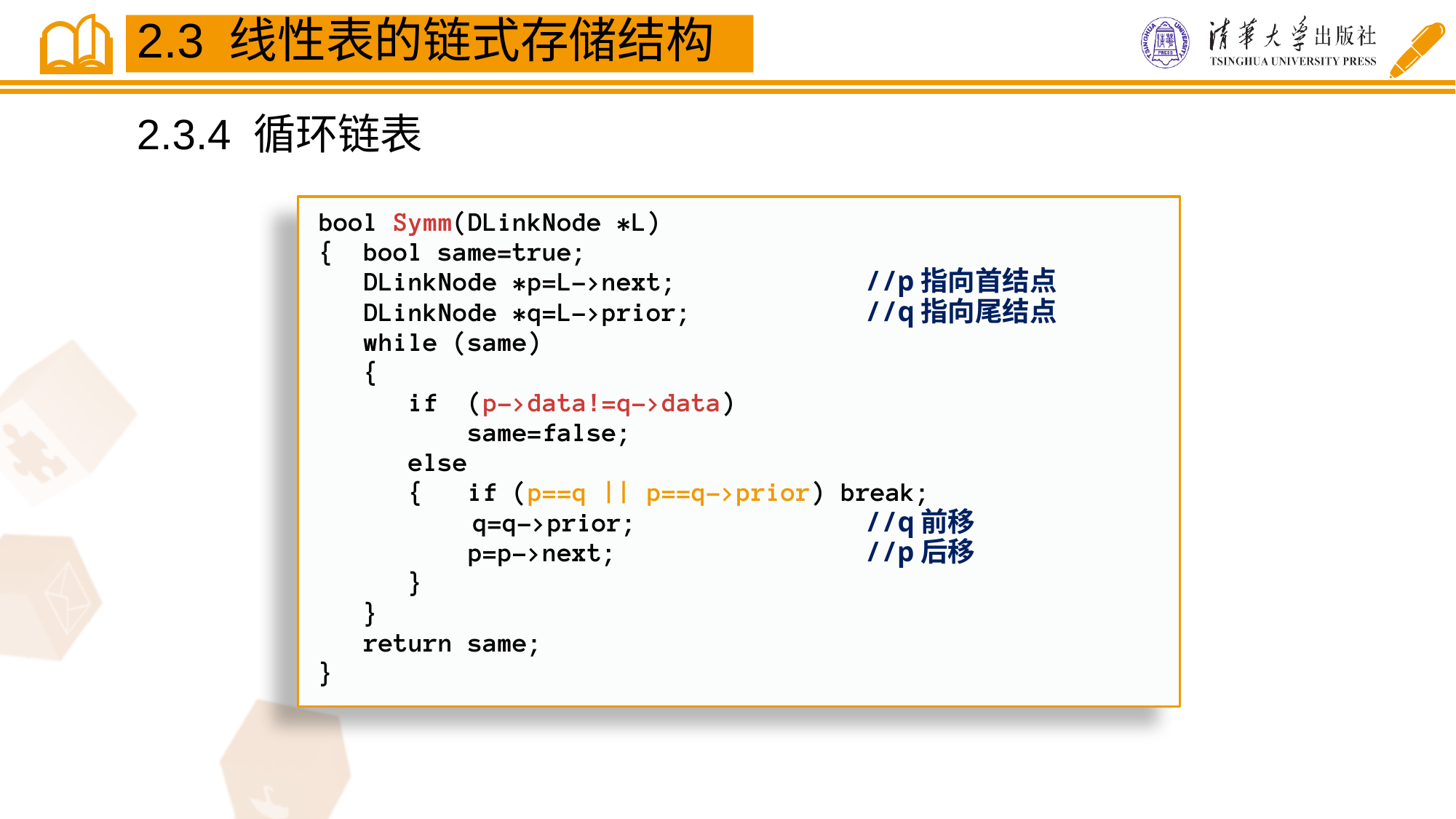

2.3 线性表的链式存储结构
2.3.4 循环链表
bool Symm(DLinkNode *L)
{  bool same=true;
   DLinkNode *p=L->next;	 	//p指向首结点
   DLinkNode *q=L->prior;     	//q指向尾结点
   while (same)
   {
      if  (p->data!=q->data)
          same=false;
      else
      {   if (p==q || p==q->prior) break;
	   q=q->prior;	 		//q前移
          p=p->next;			//p后移
      }
   }
   return same;
}